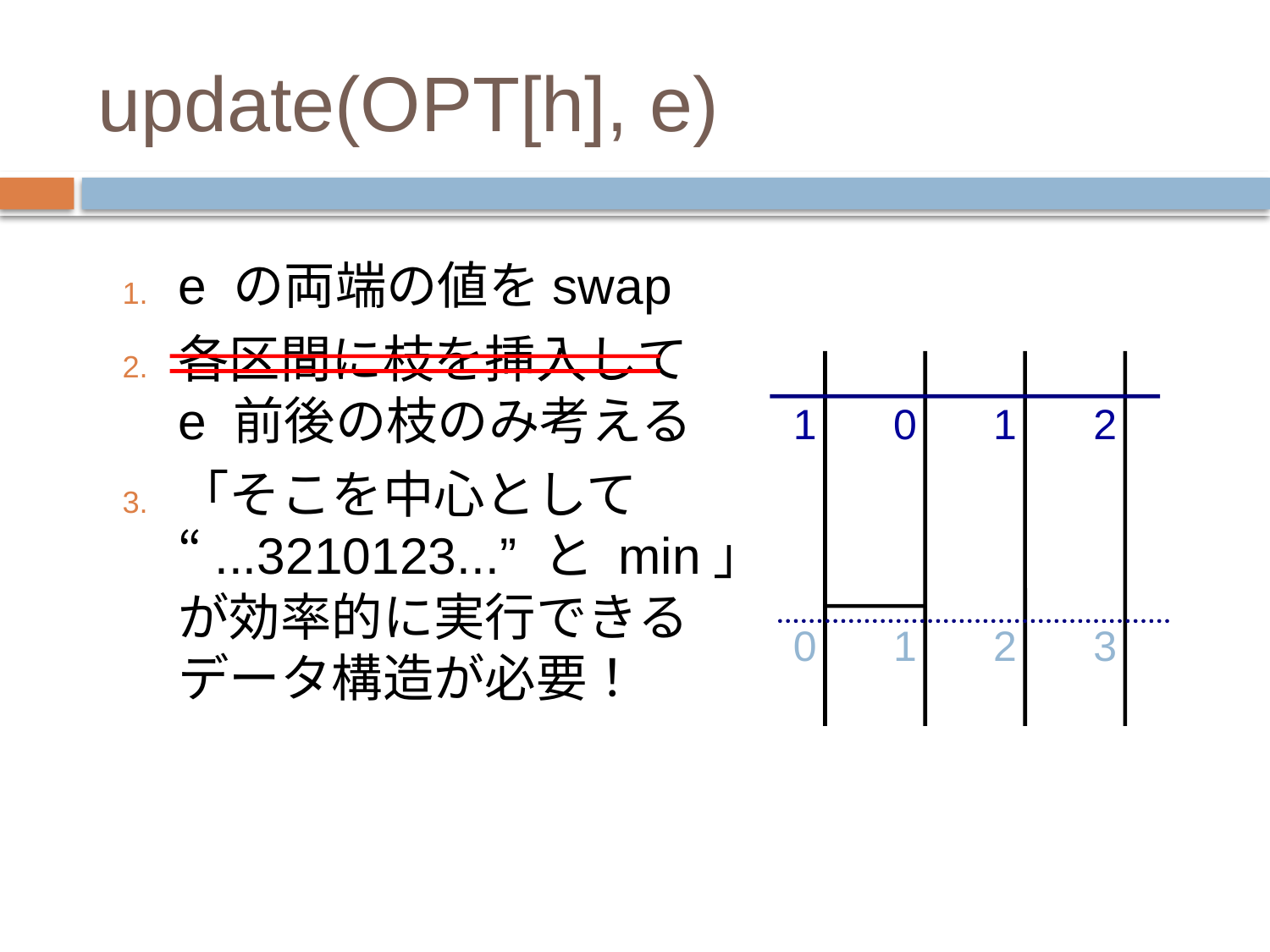

update(OPT[h], e)
e の両端の値をswap
各区間に枝を挿入して
e 前後の枝のみ考える
「そこを中心として
“...3210123...” と min」
が効率的に実行できる
データ構造が必要！

1
1
2
0

0
1
2
3